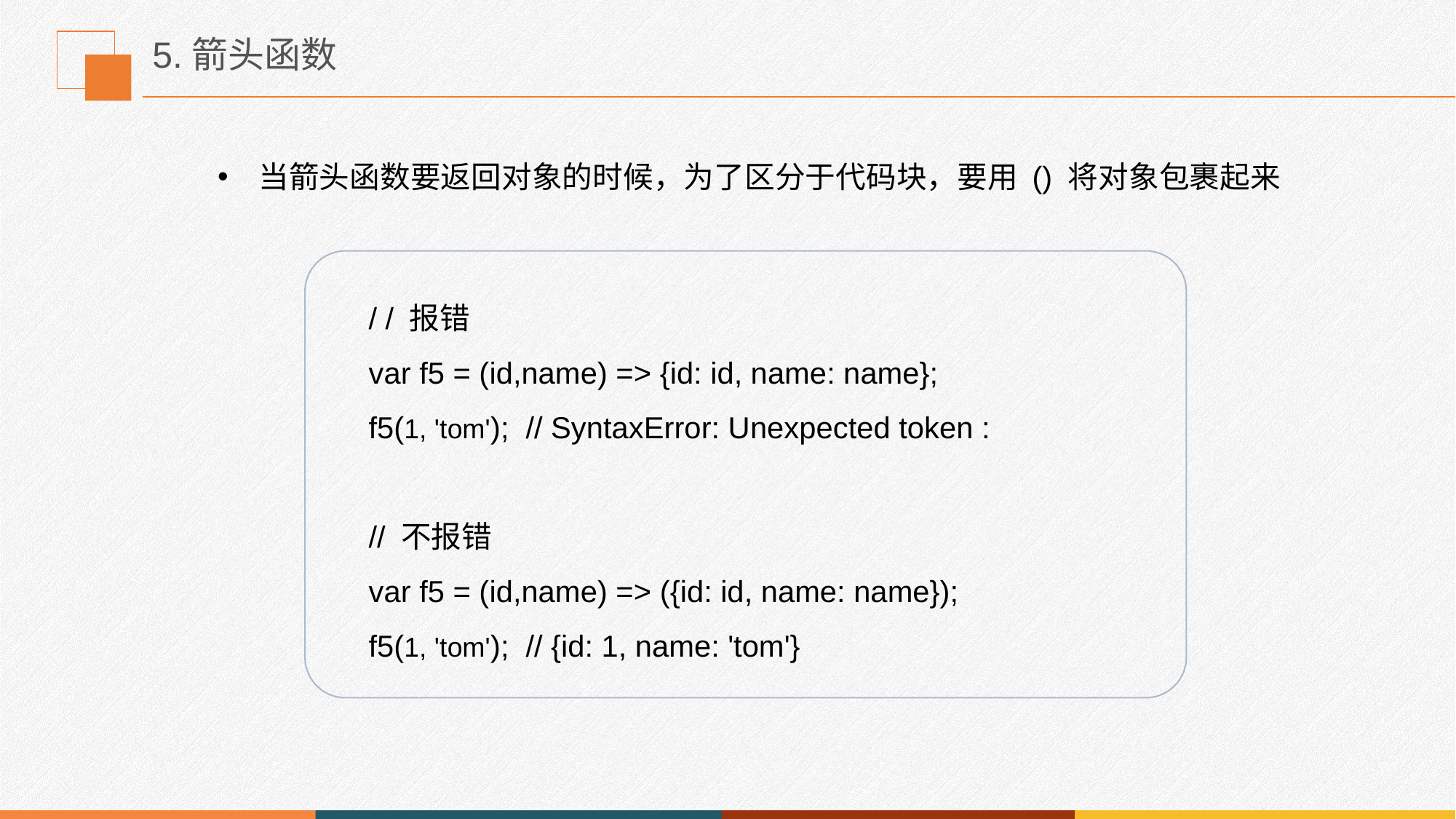

# 5.箭头函数
当箭头函数要返回对象的时候，为了区分于代码块，要用 () 将对象包裹起来

/ / 报错
var f5 = (id,name) => {id: id, name: name};
f5(1, 'tom');  // SyntaxError: Unexpected token :

// 不报错
var f5 = (id,name) => ({id: id, name: name});
f5(1, 'tom');  // {id: 1, name: 'tom'}